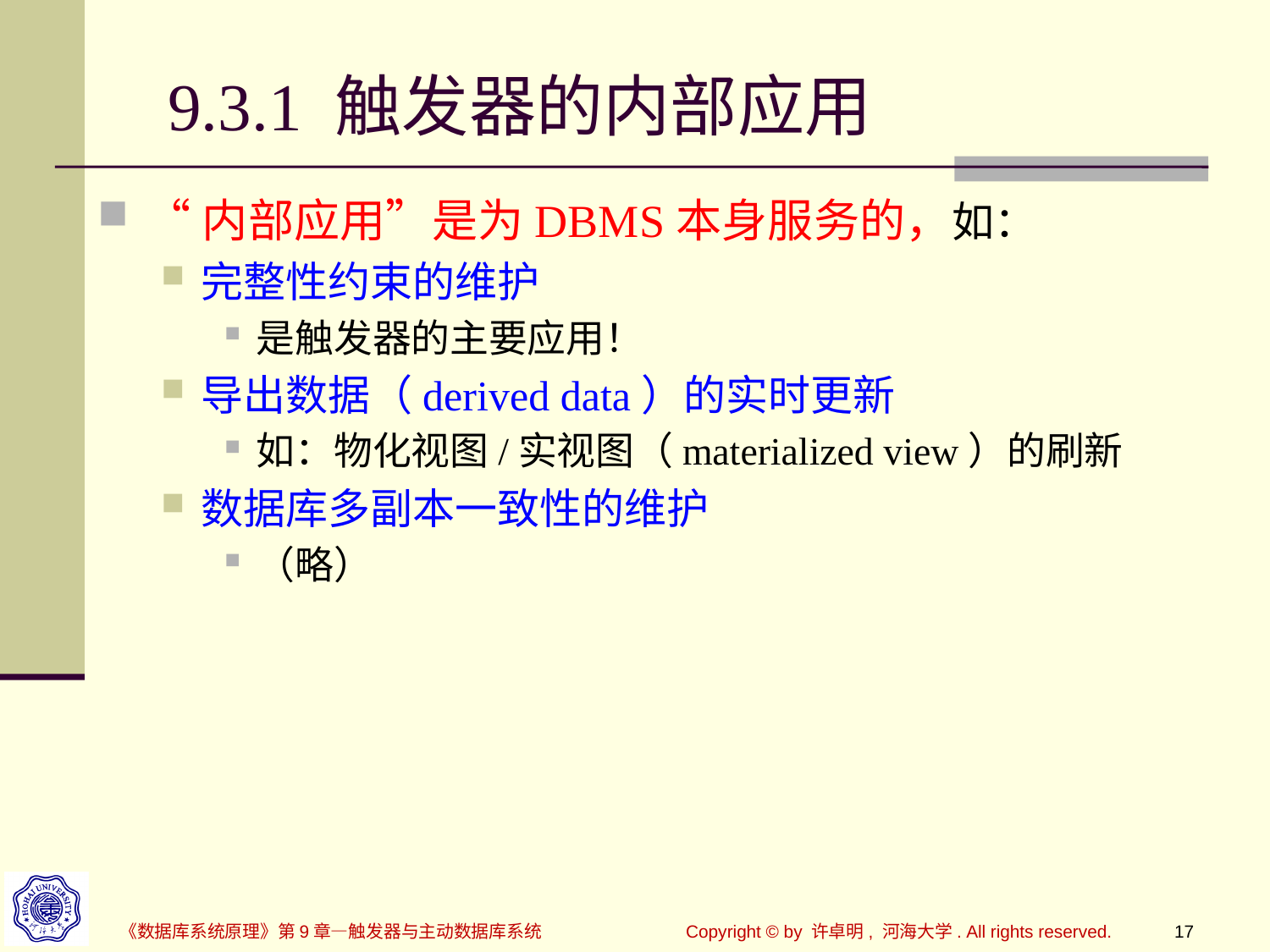

# 9.3.1 触发器的内部应用
“内部应用”是为DBMS本身服务的，如：
完整性约束的维护
是触发器的主要应用！
导出数据（derived data）的实时更新
如：物化视图/实视图（materialized view）的刷新
数据库多副本一致性的维护
（略）
《数据库系统原理》第9章—触发器与主动数据库系统
Copyright © by 许卓明, 河海大学. All rights reserved.
17